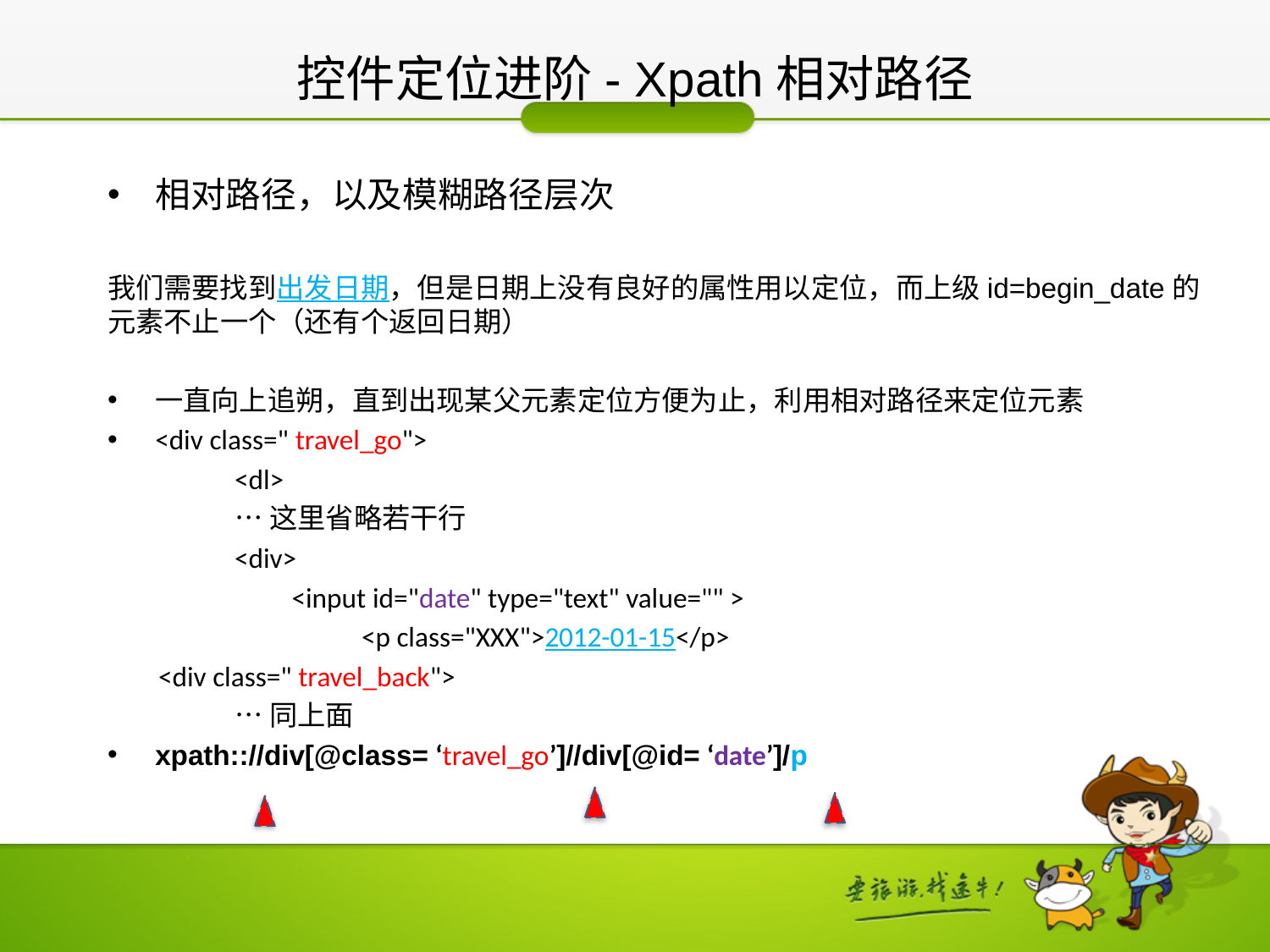

# 控件定位进阶- Xpath相对路径
相对路径，以及模糊路径层次

我们需要找到出发日期，但是日期上没有良好的属性用以定位，而上级id=begin_date的元素不止一个（还有个返回日期）

一直向上追朔，直到出现某父元素定位方便为止，利用相对路径来定位元素
<div class=" travel_go">
	<dl>
	…这里省略若干行
	<div>
	         <input id="date" type="text" value="" >
		<p class="XXX">2012-01-15</p>
        <div class=" travel_back">
	…同上面
xpath:://div[@class= ‘travel_go’]//div[@id= ‘date’]/p